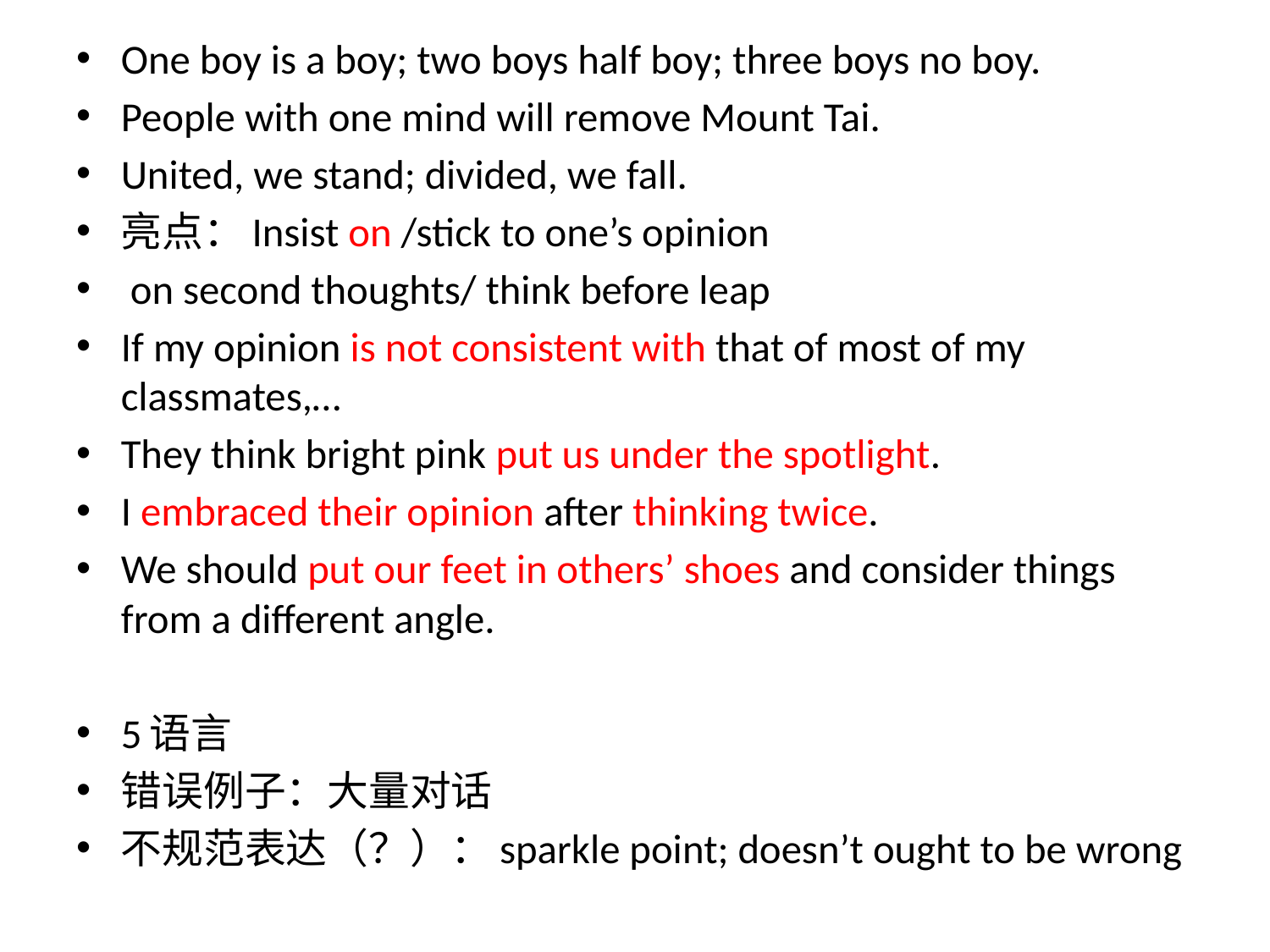

One boy is a boy; two boys half boy; three boys no boy.
People with one mind will remove Mount Tai.
United, we stand; divided, we fall.
亮点：Insist on /stick to one’s opinion
 on second thoughts/ think before leap
If my opinion is not consistent with that of most of my classmates,…
They think bright pink put us under the spotlight.
I embraced their opinion after thinking twice.
We should put our feet in others’ shoes and consider things from a different angle.

5语言
错误例子：大量对话
不规范表达（？）：sparkle point; doesn’t ought to be wrong